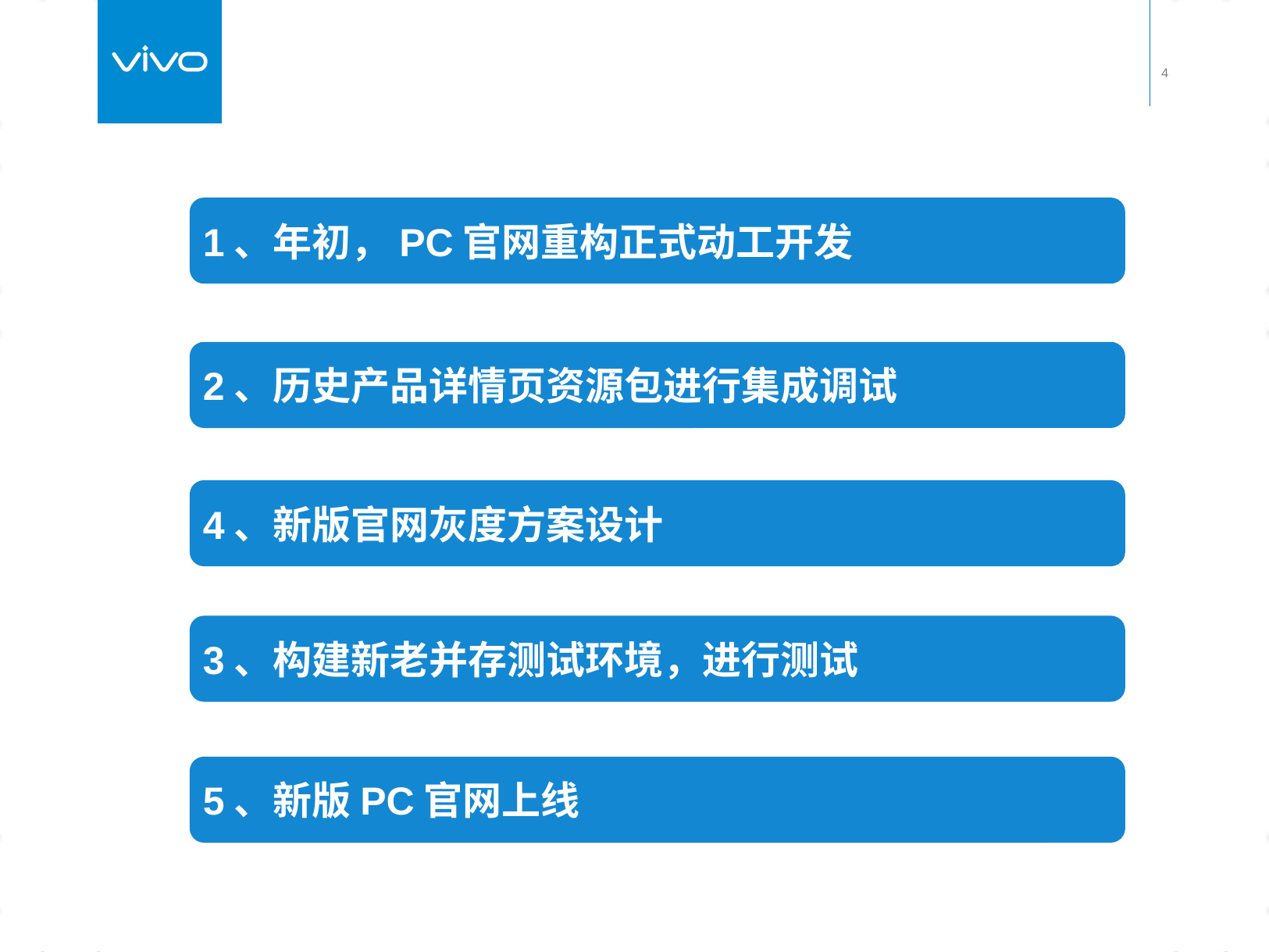

1、年初，PC官网重构正式动工开发
2、历史产品详情页资源包进行集成调试
4、新版官网灰度方案设计
3、构建新老并存测试环境，进行测试
5、新版PC官网上线